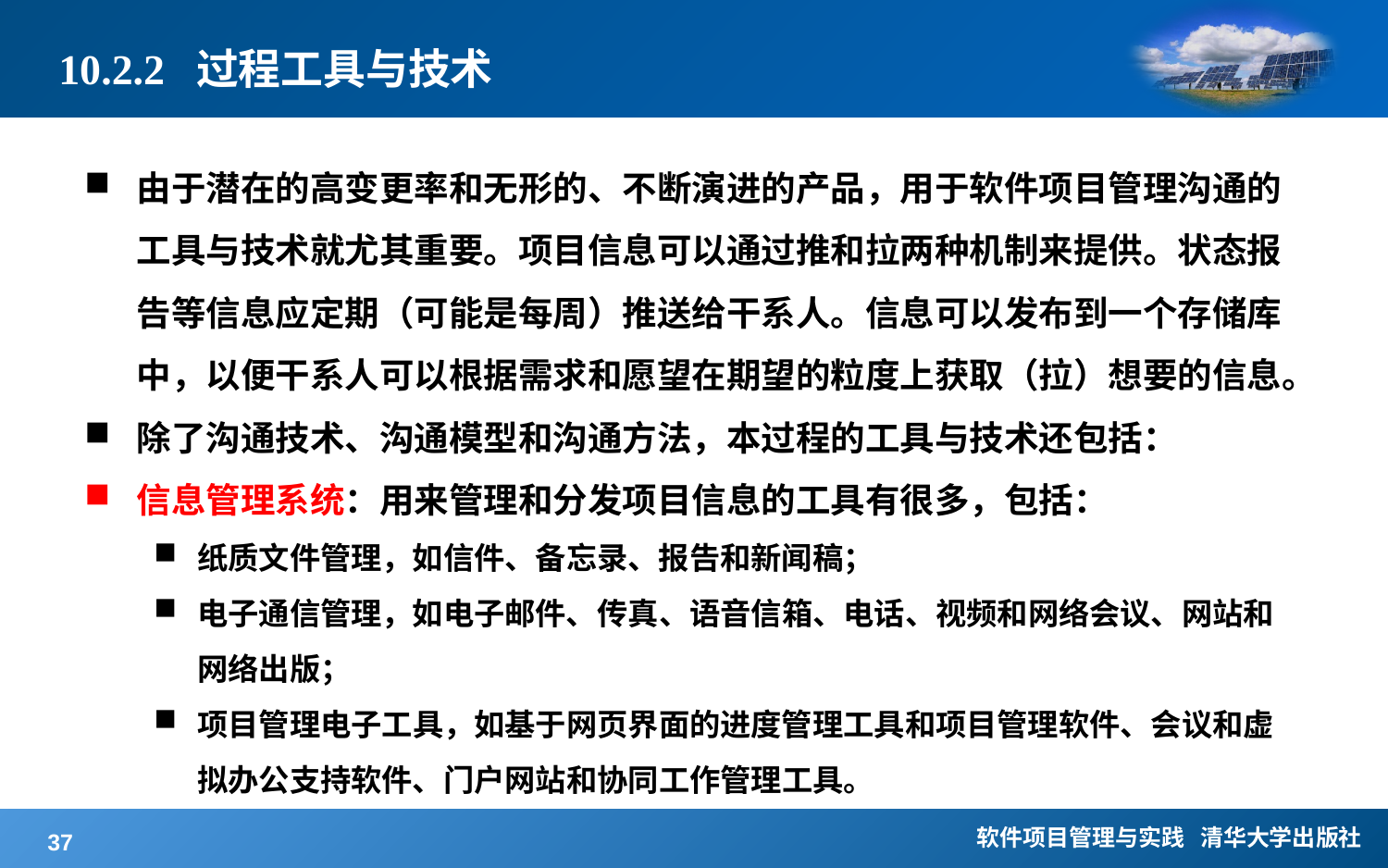

# 10.2.2  过程工具与技术
由于潜在的高变更率和无形的、不断演进的产品，用于软件项目管理沟通的工具与技术就尤其重要。项目信息可以通过推和拉两种机制来提供。状态报告等信息应定期（可能是每周）推送给干系人。信息可以发布到一个存储库中，以便干系人可以根据需求和愿望在期望的粒度上获取（拉）想要的信息。
除了沟通技术、沟通模型和沟通方法，本过程的工具与技术还包括：
信息管理系统：用来管理和分发项目信息的工具有很多，包括：
纸质文件管理，如信件、备忘录、报告和新闻稿；
电子通信管理，如电子邮件、传真、语音信箱、电话、视频和网络会议、网站和网络出版；
项目管理电子工具，如基于网页界面的进度管理工具和项目管理软件、会议和虚拟办公支持软件、门户网站和协同工作管理工具。